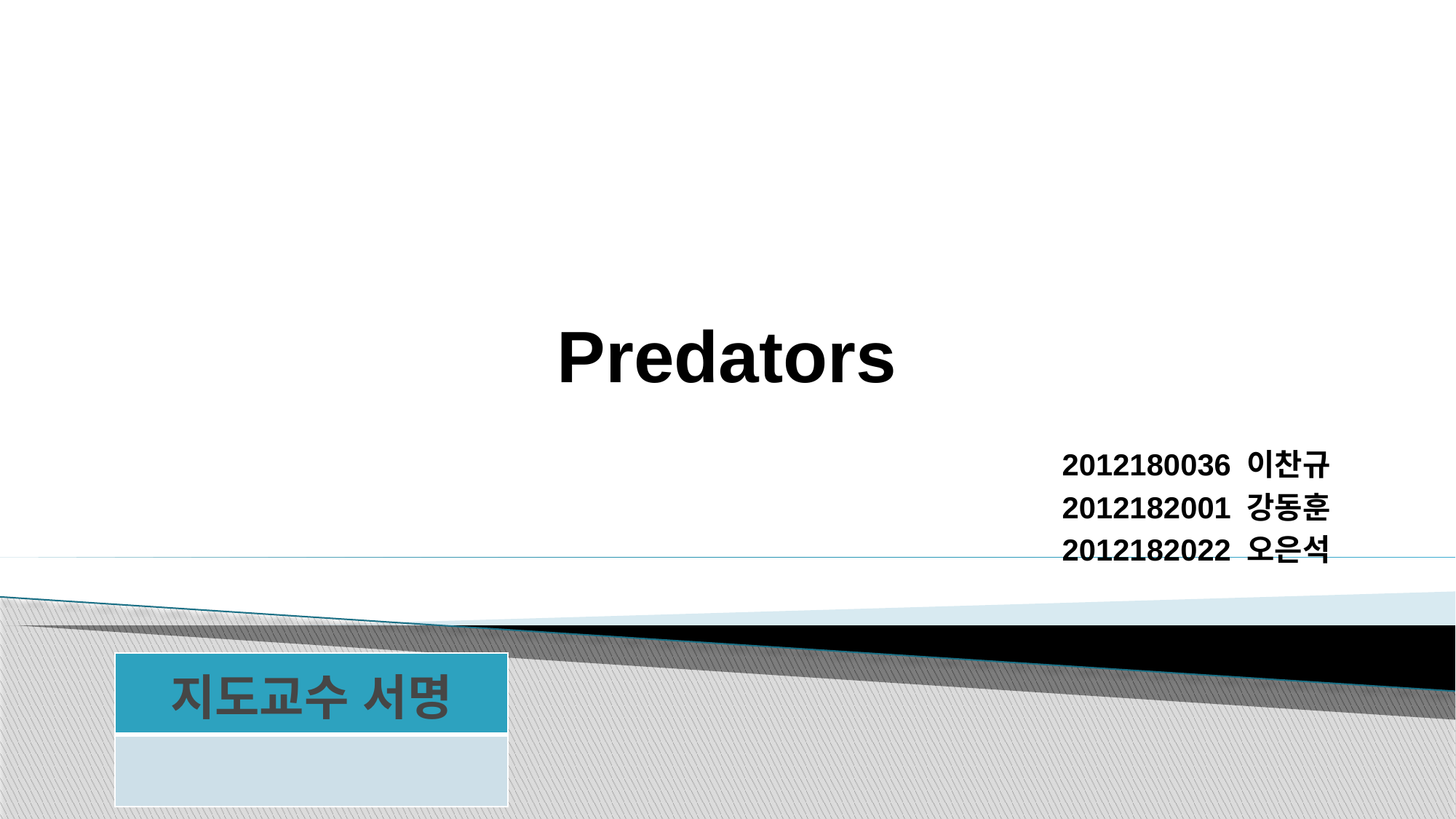

# Predators
2012180036 이찬규
2012182001 강동훈
2012182022 오은석
| 지도교수 서명 |
| --- |
|  |